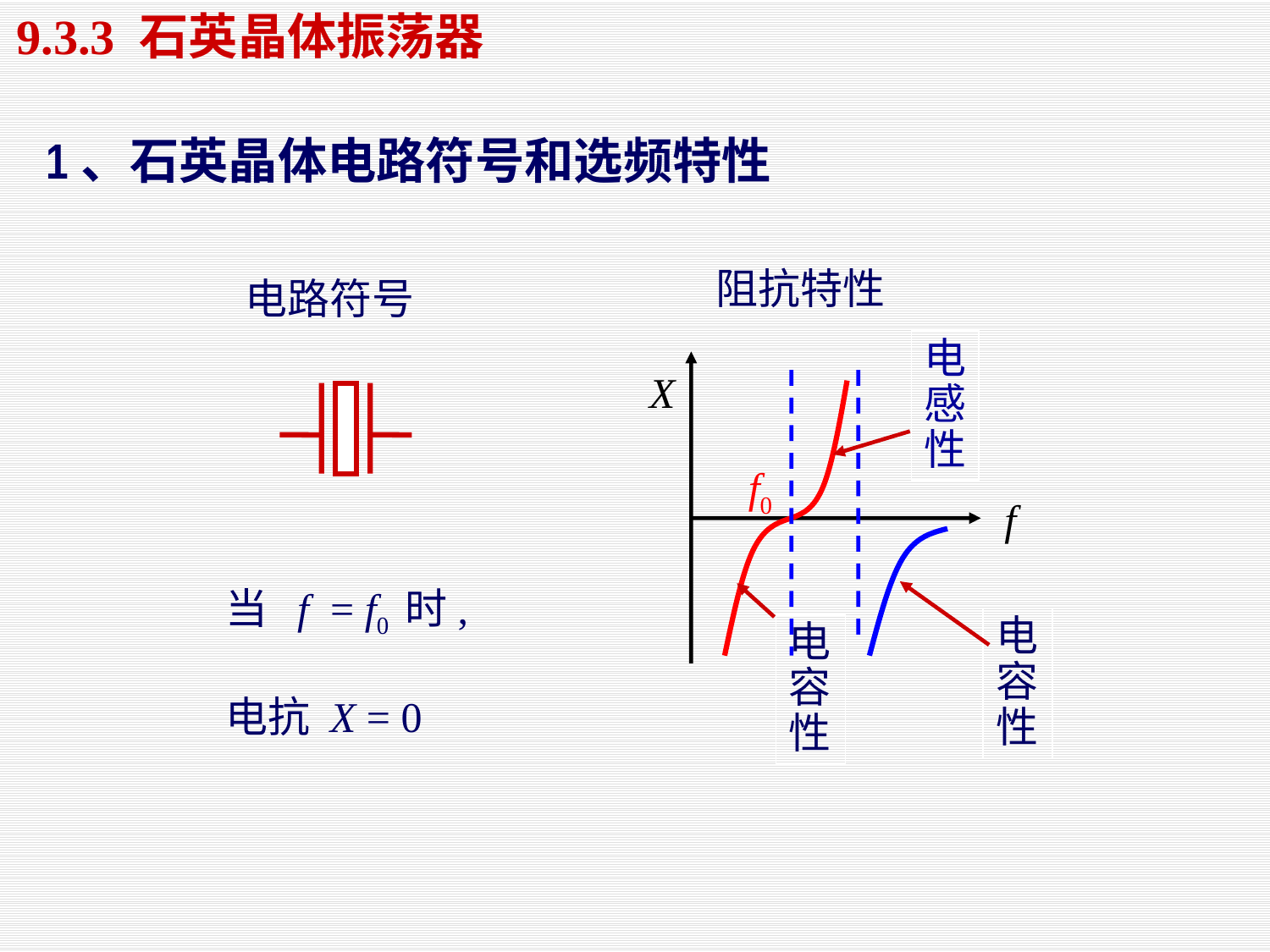

9.3.3 石英晶体振荡器
1、石英晶体电路符号和选频特性
阻抗特性
电
感
性

X

f0
f

电
容
性
电
容
性
电路符号

当  f  = f0 时,

电抗 X = 0